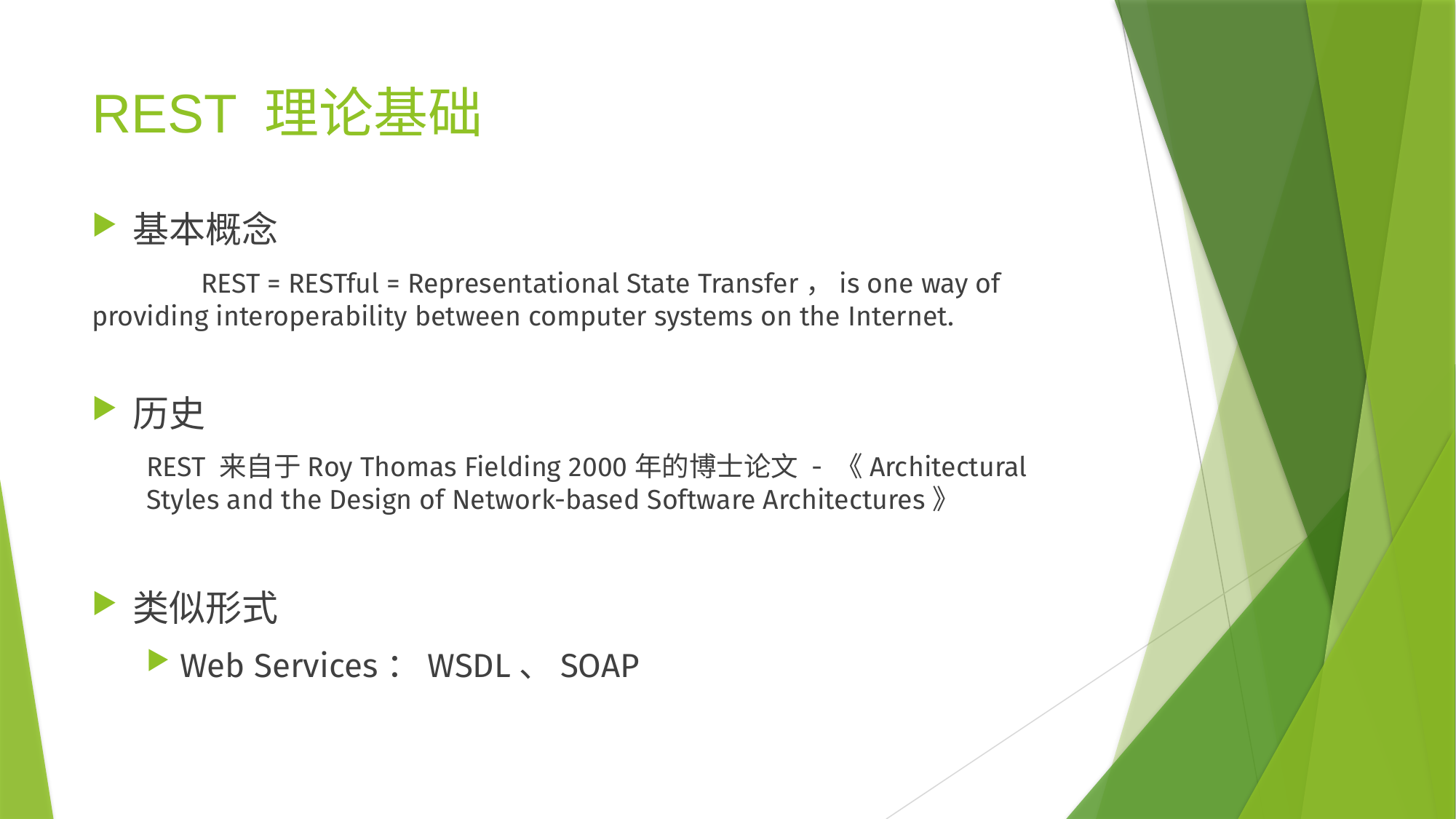

# REST 理论基础
基本概念
	REST = RESTful = Representational State Transfer，is one way of providing interoperability between computer systems on the Internet.

历史
REST 来自于Roy Thomas Fielding 2000年的博士论文 - 《Architectural Styles and the Design of Network-based Software Architectures》

类似形式
Web Services：WSDL、SOAP